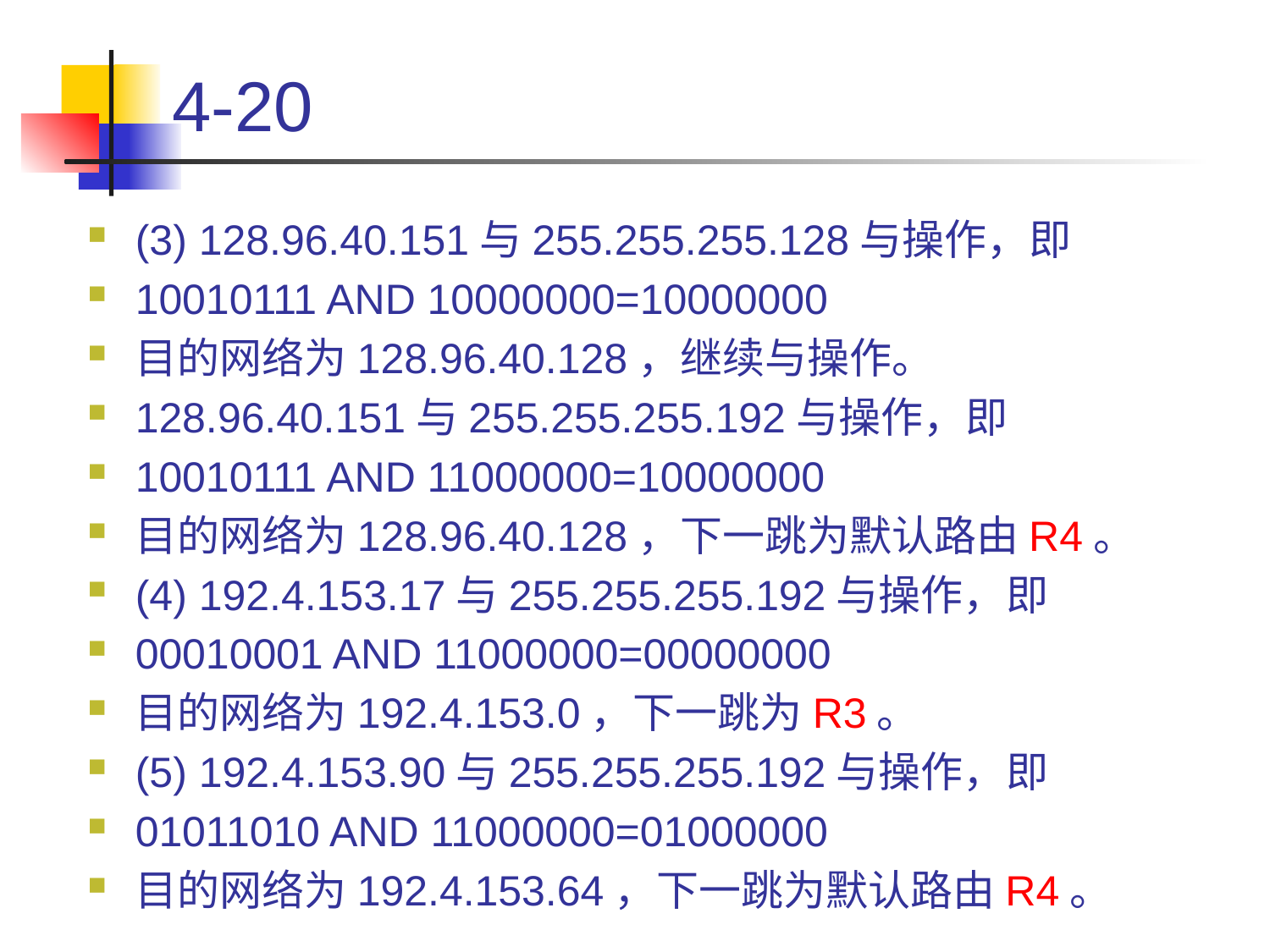

# 4-20
(3) 128.96.40.151与255.255.255.128与操作，即
10010111 AND 10000000=10000000
目的网络为128.96.40.128，继续与操作。
128.96.40.151与255.255.255.192与操作，即
10010111 AND 11000000=10000000
目的网络为128.96.40.128，下一跳为默认路由R4。
(4) 192.4.153.17与255.255.255.192与操作，即
00010001 AND 11000000=00000000
目的网络为192.4.153.0，下一跳为R3。
(5) 192.4.153.90与255.255.255.192与操作，即
01011010 AND 11000000=01000000
目的网络为192.4.153.64，下一跳为默认路由R4。